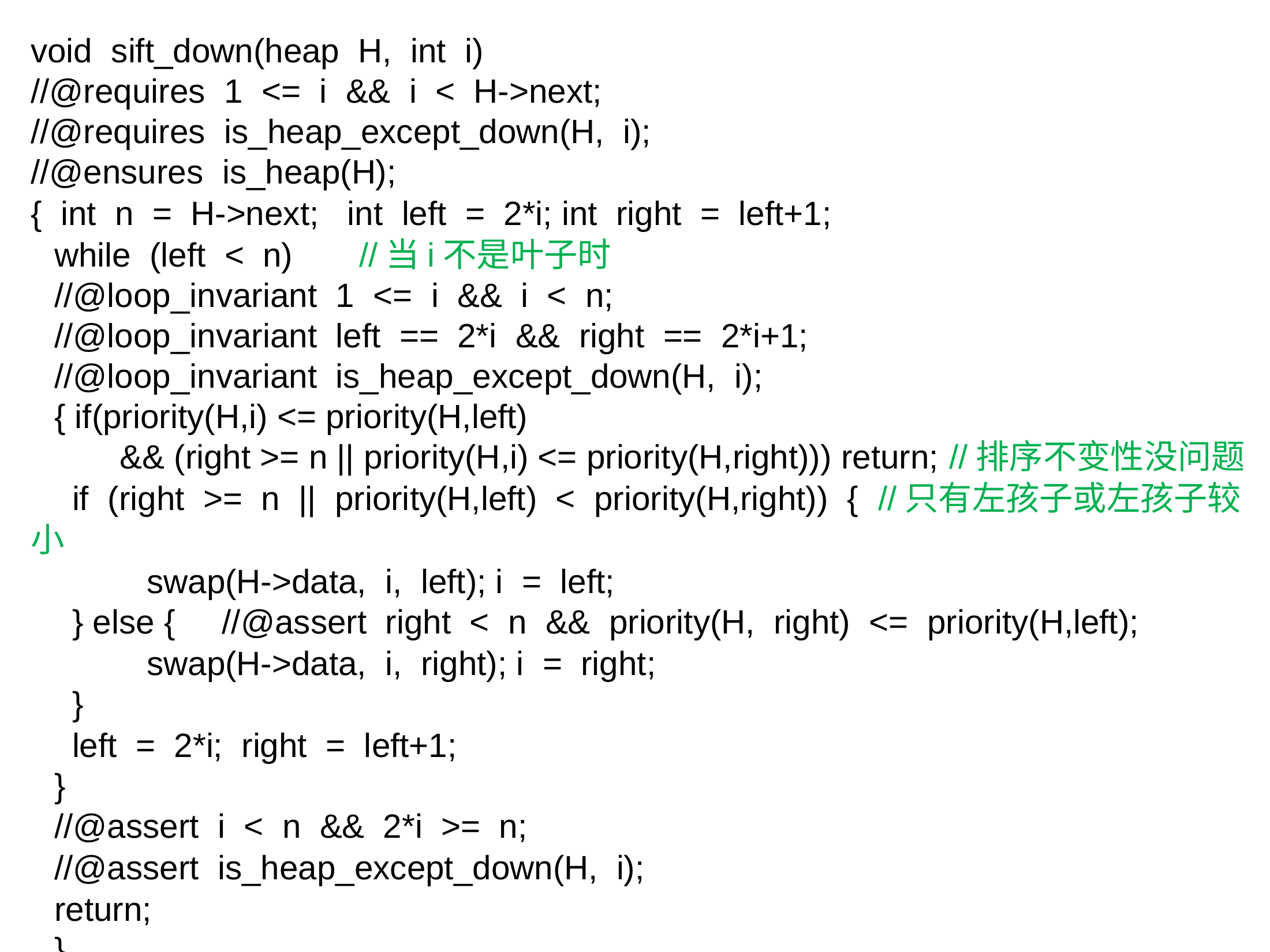

void  sift_down(heap  H,  int  i)
//@requires  1  <=  i  &&  i  <  H->next;
//@requires  is_heap_except_down(H,  i);
//@ensures  is_heap(H);
{  int  n  =  H->next;   int  left  =  2*i; int  right  =  left+1;
while  (left  <  n)       //当i不是叶子时
//@loop_invariant  1  <=  i  &&  i  <  n;
//@loop_invariant  left  ==  2*i  &&  right  ==  2*i+1;
//@loop_invariant  is_heap_except_down(H,  i);
{ if(priority(H,i) <= priority(H,left)
       && (right >= n || priority(H,i) <= priority(H,right))) return; //排序不变性没问题
if  (right  >=  n  ||  priority(H,left)  <  priority(H,right))  {  //只有左孩子或左孩子较小
swap(H->data,  i,  left); i  =  left;
} else {     //@assert  right  <  n  &&  priority(H,  right)  <=  priority(H,left);
swap(H->data,  i,  right); i  =  right;
}
left  =  2*i;  right  =  left+1;
}
//@assert  i  <  n  &&  2*i  >=  n;
//@assert  is_heap_except_down(H,  i);
return;
}